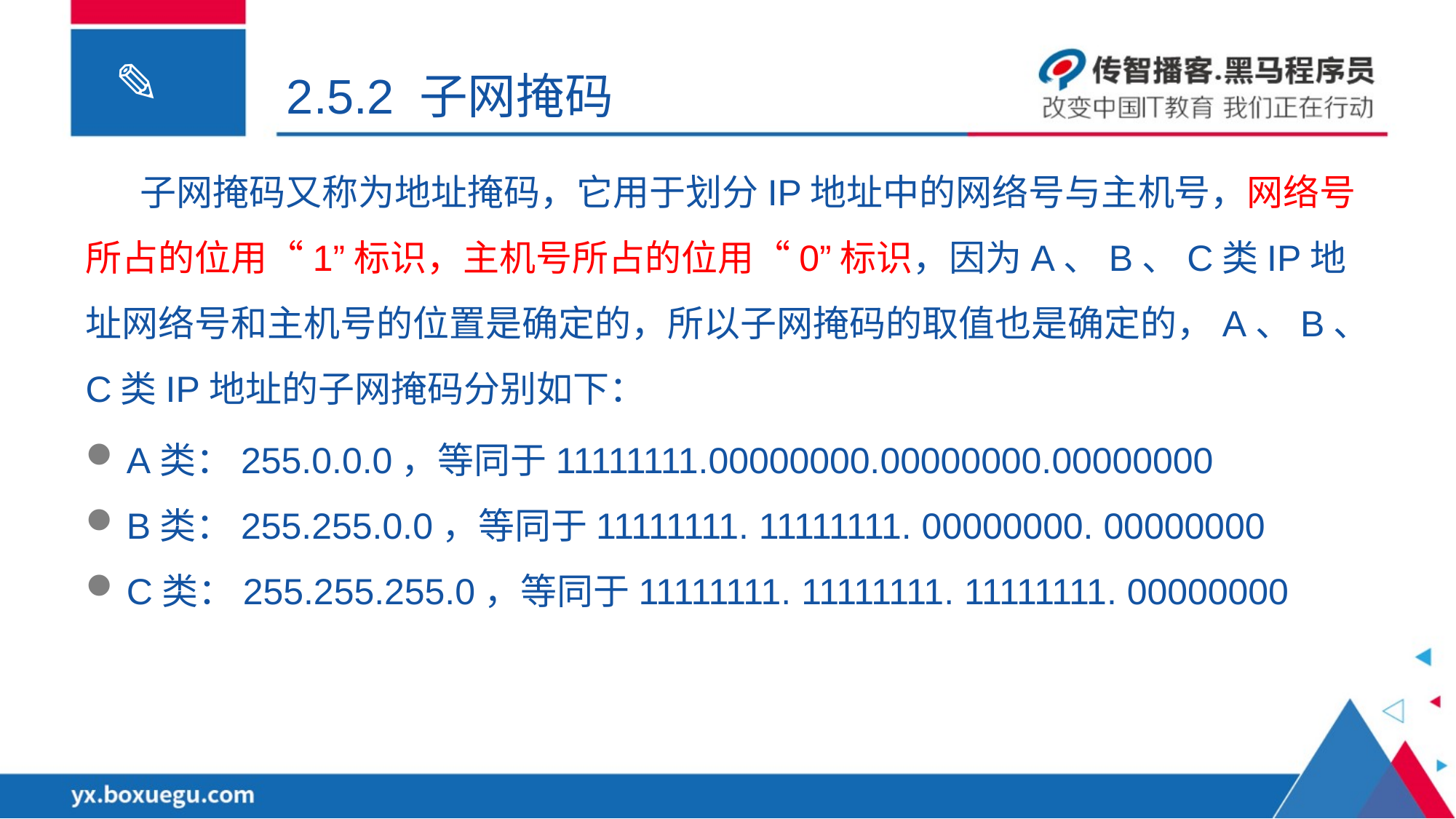

2.5.2 子网掩码
子网掩码又称为地址掩码，它用于划分IP地址中的网络号与主机号，网络号所占的位用“1”标识，主机号所占的位用“0”标识，因为A、B、C类IP地址网络号和主机号的位置是确定的，所以子网掩码的取值也是确定的，A、B、C类IP地址的子网掩码分别如下：
A类：255.0.0.0，等同于11111111.00000000.00000000.00000000
B类：255.255.0.0，等同于11111111. 11111111. 00000000. 00000000
C类：255.255.255.0，等同于11111111. 11111111. 11111111. 00000000